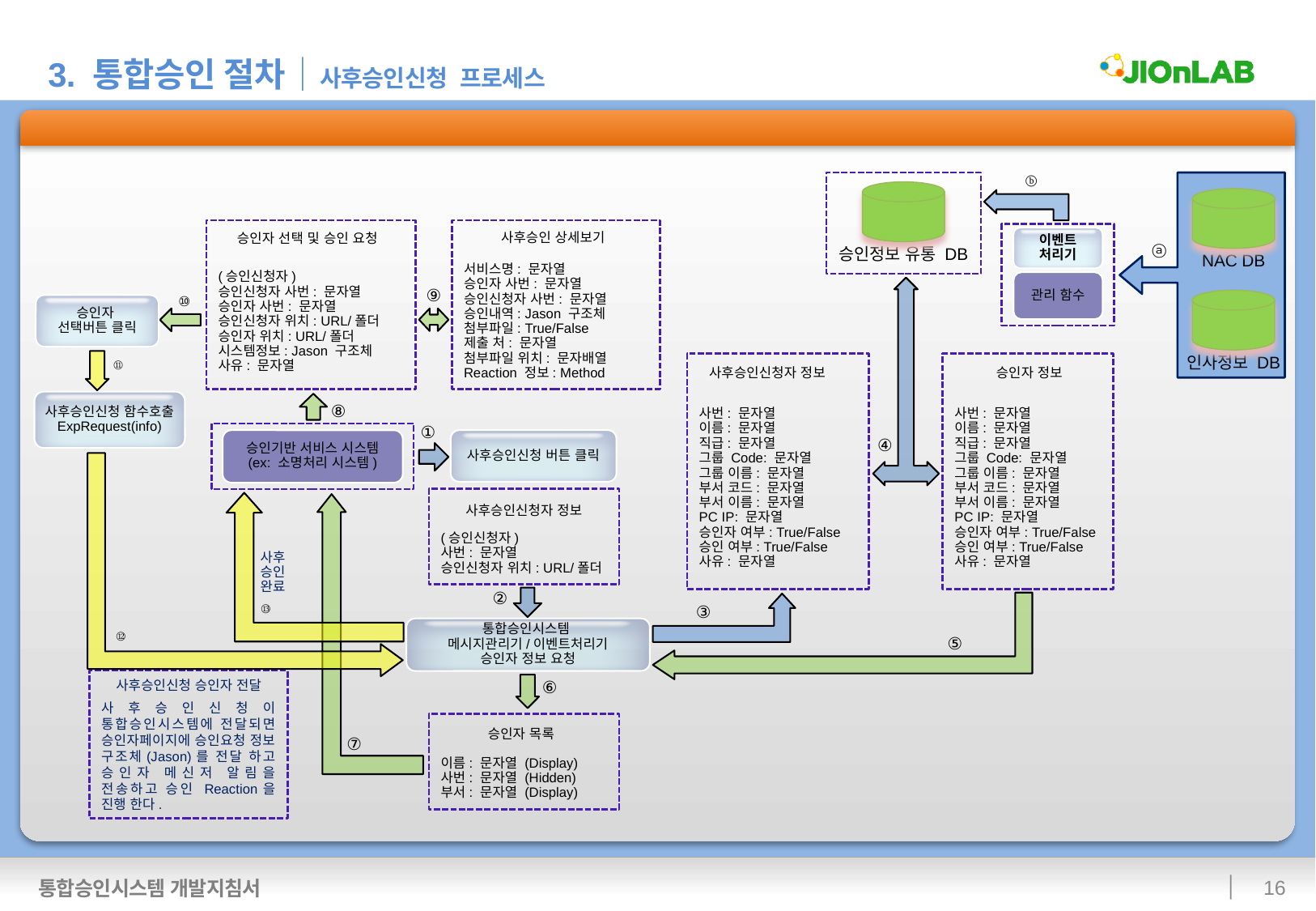

3. 통합승인 절차│사후승인신청  프로세스

통합승인시스템 승인절차서

ⓑ

(승인신청자)
승인신청자 사번: 문자열
승인자 사번: 문자열
승인신청자 위치: URL/폴더
승인자 위치: URL/폴더
시스템정보: Jason 구조체
사유: 문자열

서비스명: 문자열
승인자 사번: 문자열
승인신청자 사번: 문자열
승인내역: Jason 구조체
첨부파일: True/False
제출 처: 문자열
첨부파일 위치: 문자배열
Reaction 정보: Method
사후승인 상세보기

승인자 선택 및 승인 요청
이벤트
처리기
ⓐ
승인정보 유통 DB
NAC DB
관리 함수

⑨
⑩

승인자
선택버튼 클릭

인사정보 DB
⑪

사번: 문자열
이름: 문자열
직급: 문자열
그룹 Code: 문자열
그룹 이름: 문자열
부서 코드: 문자열
부서 이름: 문자열
PC IP: 문자열
승인자 여부: True/False
승인 여부: True/False
사유: 문자열

사번: 문자열
이름: 문자열
직급: 문자열
그룹 Code: 문자열
그룹 이름: 문자열
부서 코드: 문자열
부서 이름: 문자열
PC IP: 문자열
승인자 여부: True/False
승인 여부: True/False
사유: 문자열
사후승인신청자 정보
승인자 정보

사후승인신청 함수호출
ExpRequest(info)

⑧

①

사후승인신청 버튼 클릭
승인기반 서비스 시스템
(ex: 소명처리 시스템)
④

(승인신청자)
사번: 문자열
승인신청자 위치: URL/폴더

사후승인신청자 정보
사후
승인
완료
②

⑬
③
통합승인시스템
메시지관리기/이벤트처리기
승인자 정보 요청
⑫
⑤
⑥
   사후승인신청 승인자 전달
사후승인신청이 통합승인시스템에 전달되면 승인자페이지에 승인요청 정보 구조체(Jason)를 전달 하고 승인자 메신저 알림을 전송하고 승인 Reaction을 진행 한다.

이름: 문자열 (Display)
사번: 문자열 (Hidden)
부서: 문자열 (Display)

승인자 목록
⑦
 16